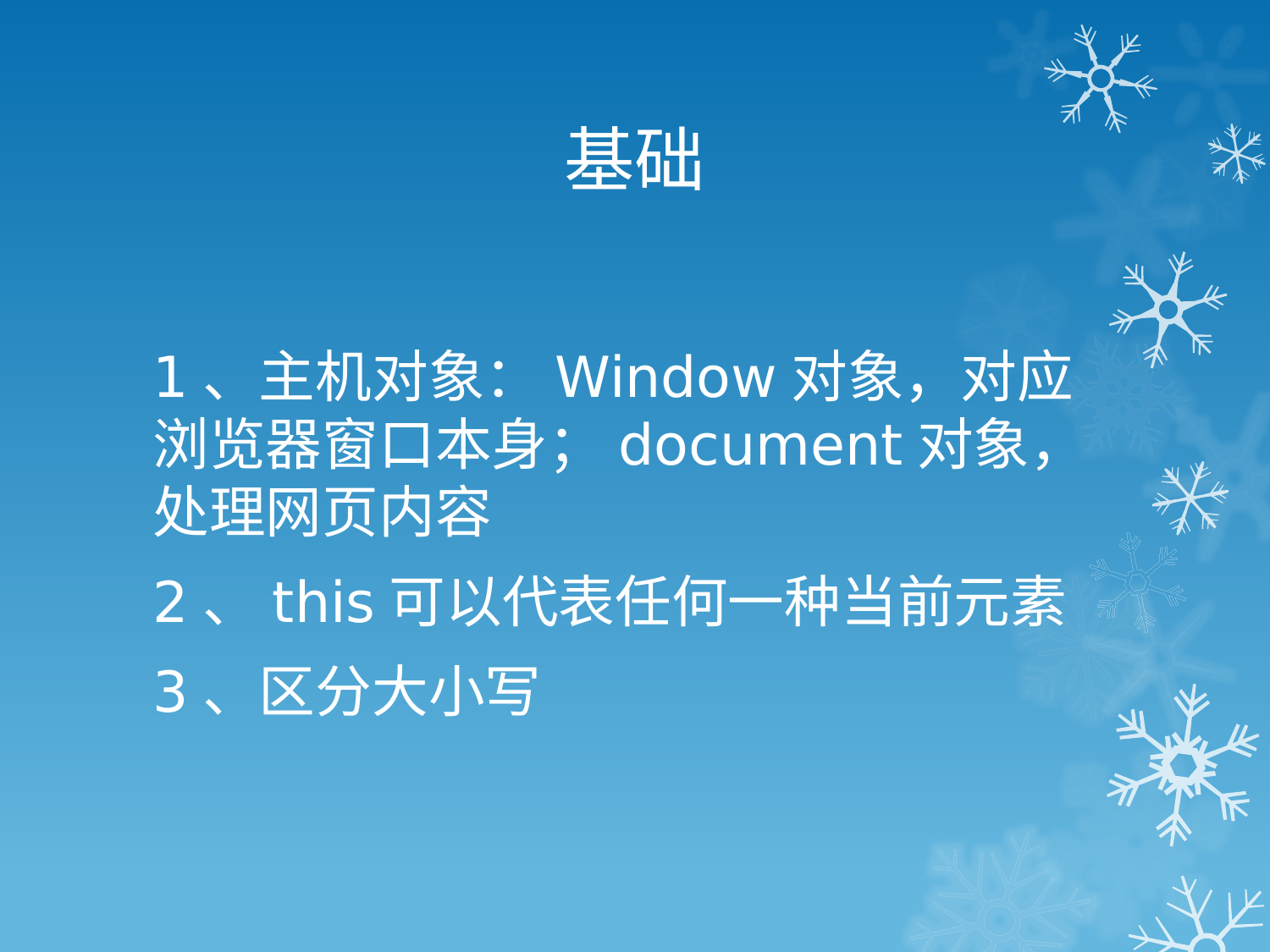

# 基础
1、主机对象：Window对象，对应浏览器窗口本身；document对象，处理网页内容
2、this可以代表任何一种当前元素
3、区分大小写